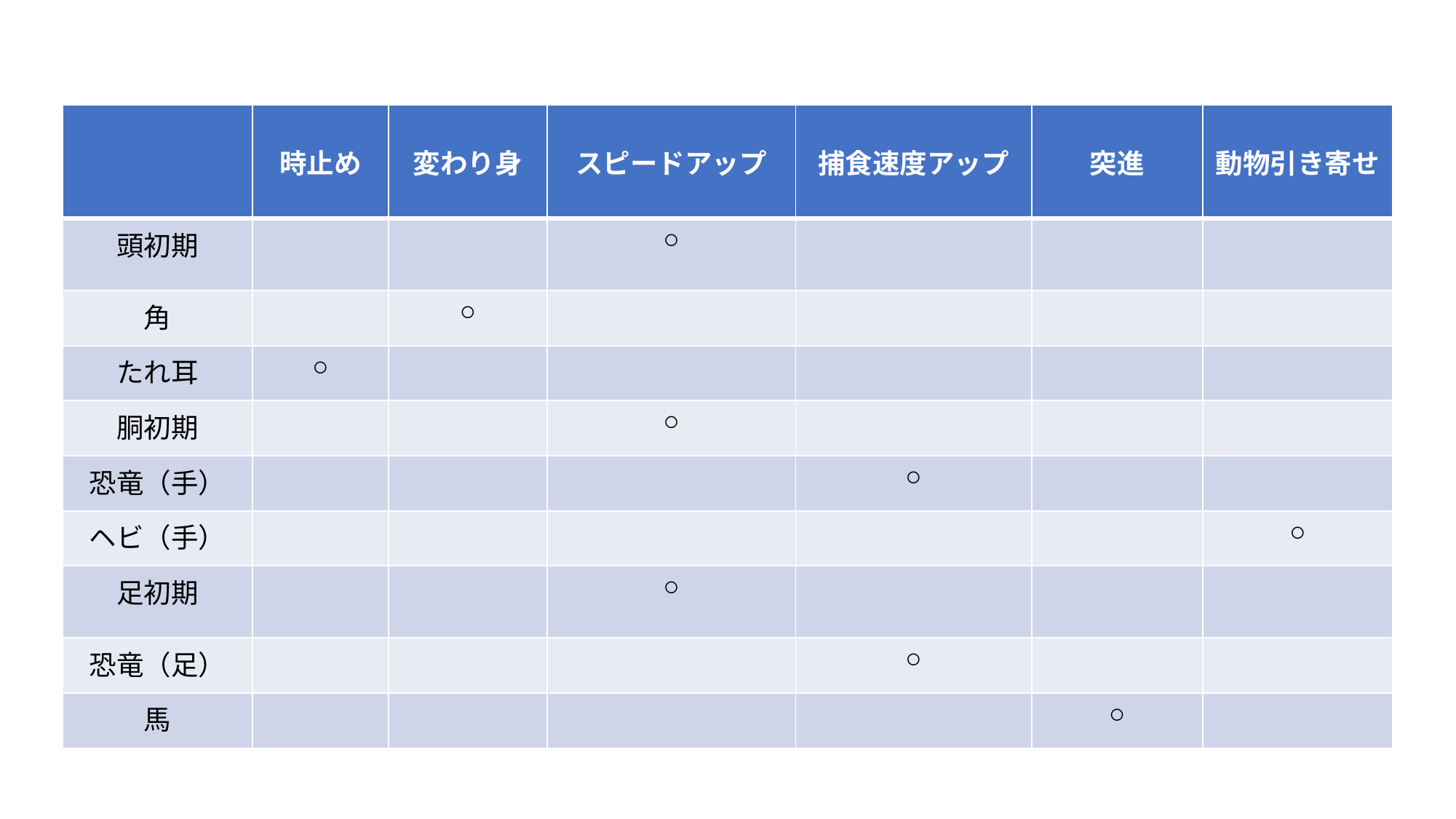

|  | 時止め | 変わり身 | スピードアップ | 捕食速度アップ | 突進 | 動物引き寄せ |
| --- | --- | --- | --- | --- | --- | --- |
| 頭初期 |  |  | ○ |  |  |  |
| 角 |  | ○ |  |  |  |  |
| たれ耳 | ○ |  |  |  |  |  |
| 胴初期 |  |  | ○ |  |  |  |
| 恐竜（手） |  |  |  | ○ |  |  |
| ヘビ（手） |  |  |  |  |  | ○ |
| 足初期 |  |  | ○ |  |  |  |
| 恐竜（足） |  |  |  | ○ |  |  |
| 馬 |  |  |  |  | ○ |  |